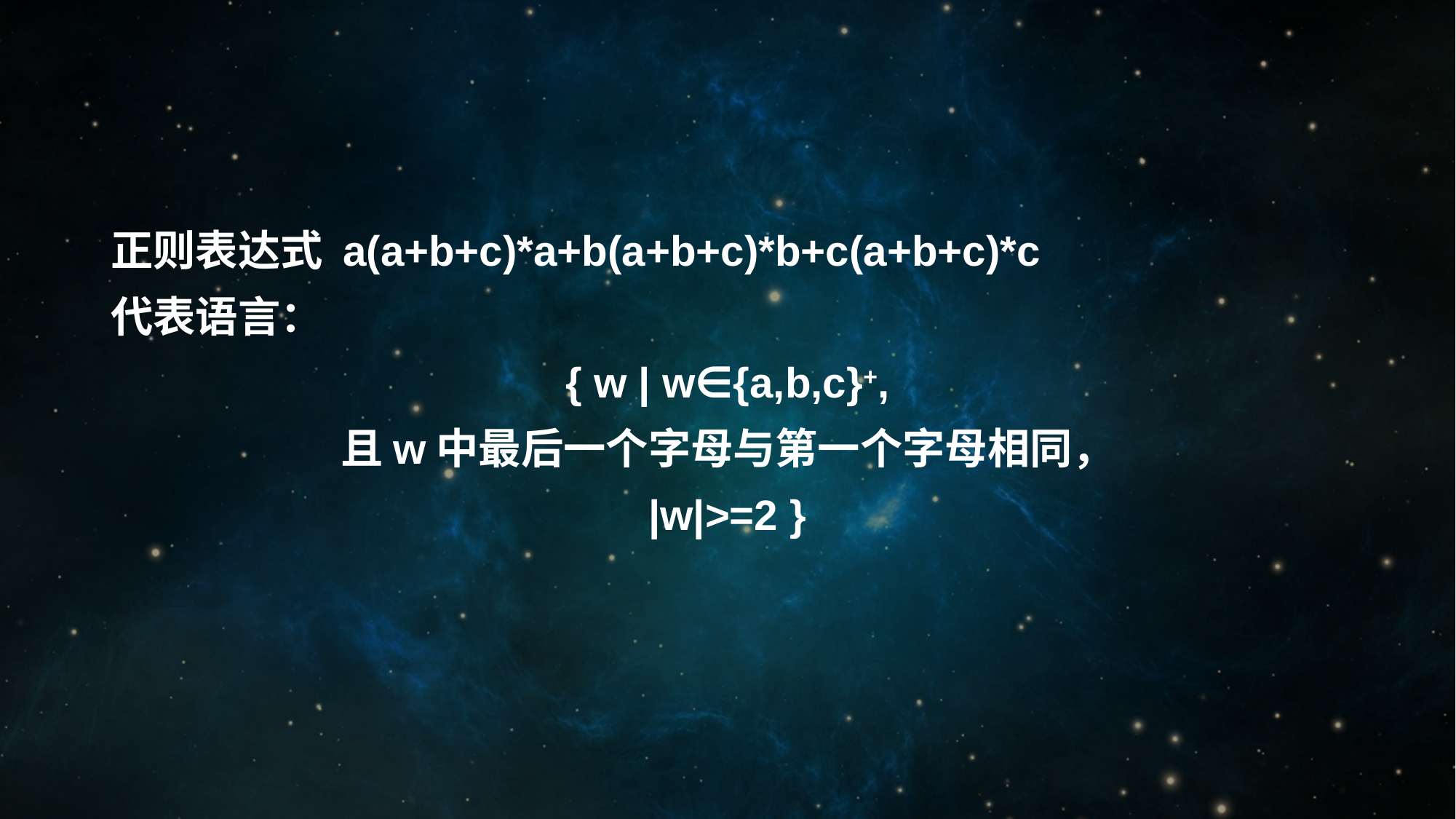

#
正则表达式 a(a+b+c)*a+b(a+b+c)*b+c(a+b+c)*c
代表语言：
{ w | w∈{a,b,c}+,
且w中最后一个字母与第一个字母相同，
|w|>=2 }